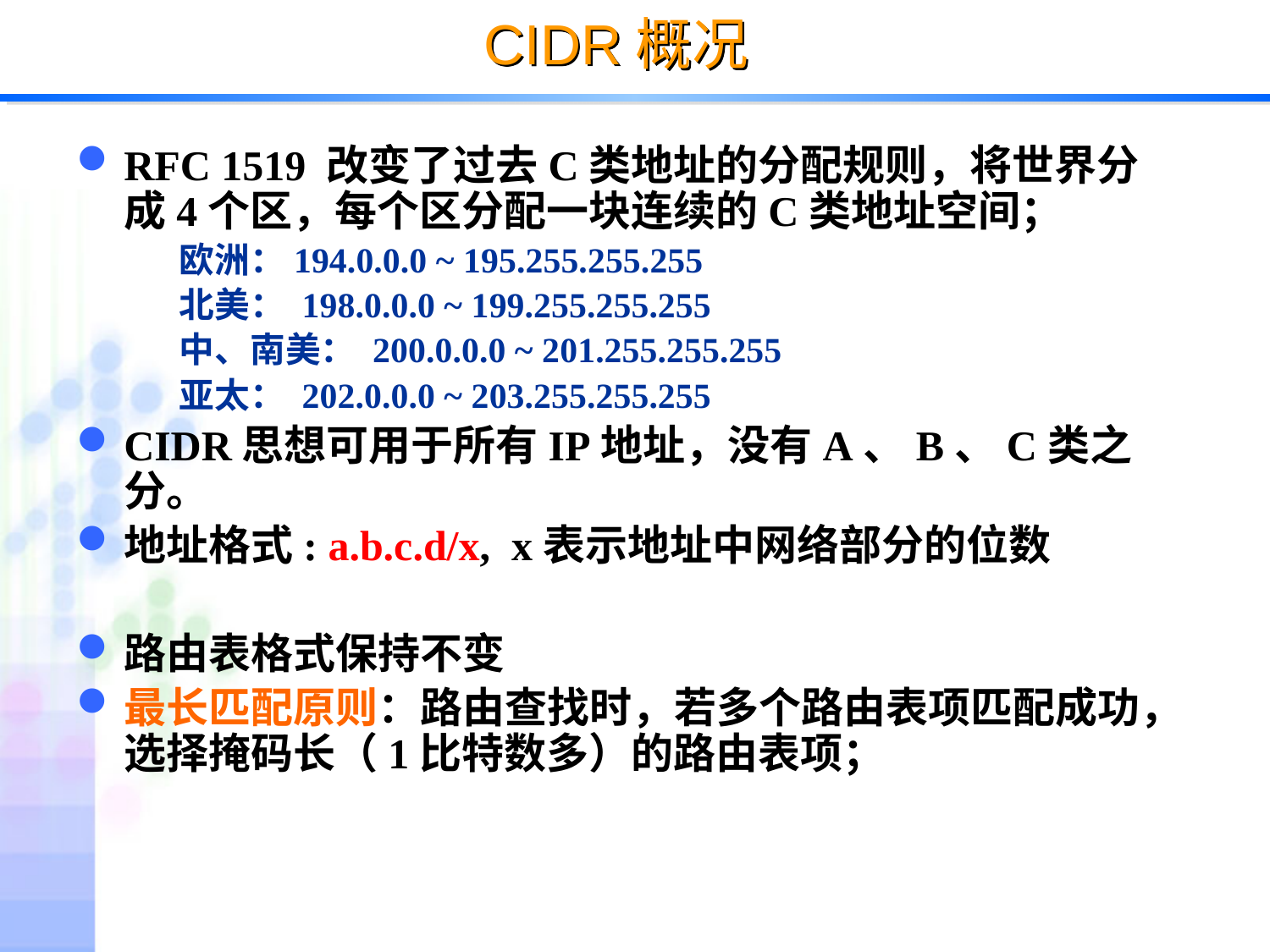

# CIDR概况
RFC 1519 改变了过去C类地址的分配规则，将世界分成4个区，每个区分配一块连续的C类地址空间；
	欧洲：194.0.0.0 ~ 195.255.255.255
	北美： 198.0.0.0 ~ 199.255.255.255
	中、南美： 200.0.0.0 ~ 201.255.255.255
	亚太： 202.0.0.0 ~ 203.255.255.255
CIDR思想可用于所有IP地址，没有A、B、C类之分。
地址格式: a.b.c.d/x,  x表示地址中网络部分的位数

路由表格式保持不变
最长匹配原则：路由查找时，若多个路由表项匹配成功，选择掩码长（1比特数多）的路由表项；